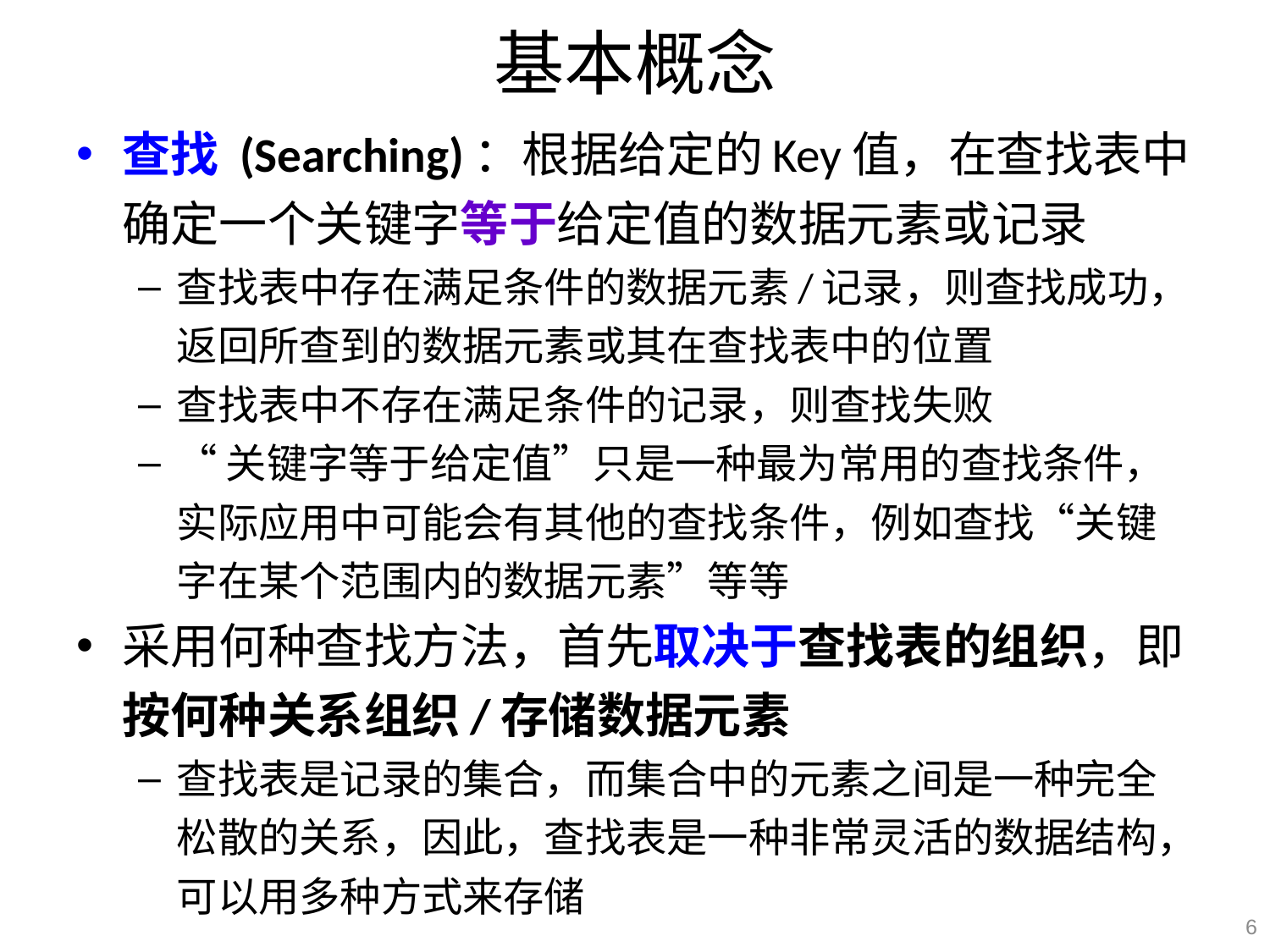

# 基本概念
查找 (Searching)：根据给定的Key值，在查找表中确定一个关键字等于给定值的数据元素或记录
查找表中存在满足条件的数据元素/记录，则查找成功，返回所查到的数据元素或其在查找表中的位置
查找表中不存在满足条件的记录，则查找失败
“关键字等于给定值”只是一种最为常用的查找条件，实际应用中可能会有其他的查找条件，例如查找“关键字在某个范围内的数据元素”等等
采用何种查找方法，首先取决于查找表的组织，即按何种关系组织/存储数据元素
查找表是记录的集合，而集合中的元素之间是一种完全松散的关系，因此，查找表是一种非常灵活的数据结构，可以用多种方式来存储
6